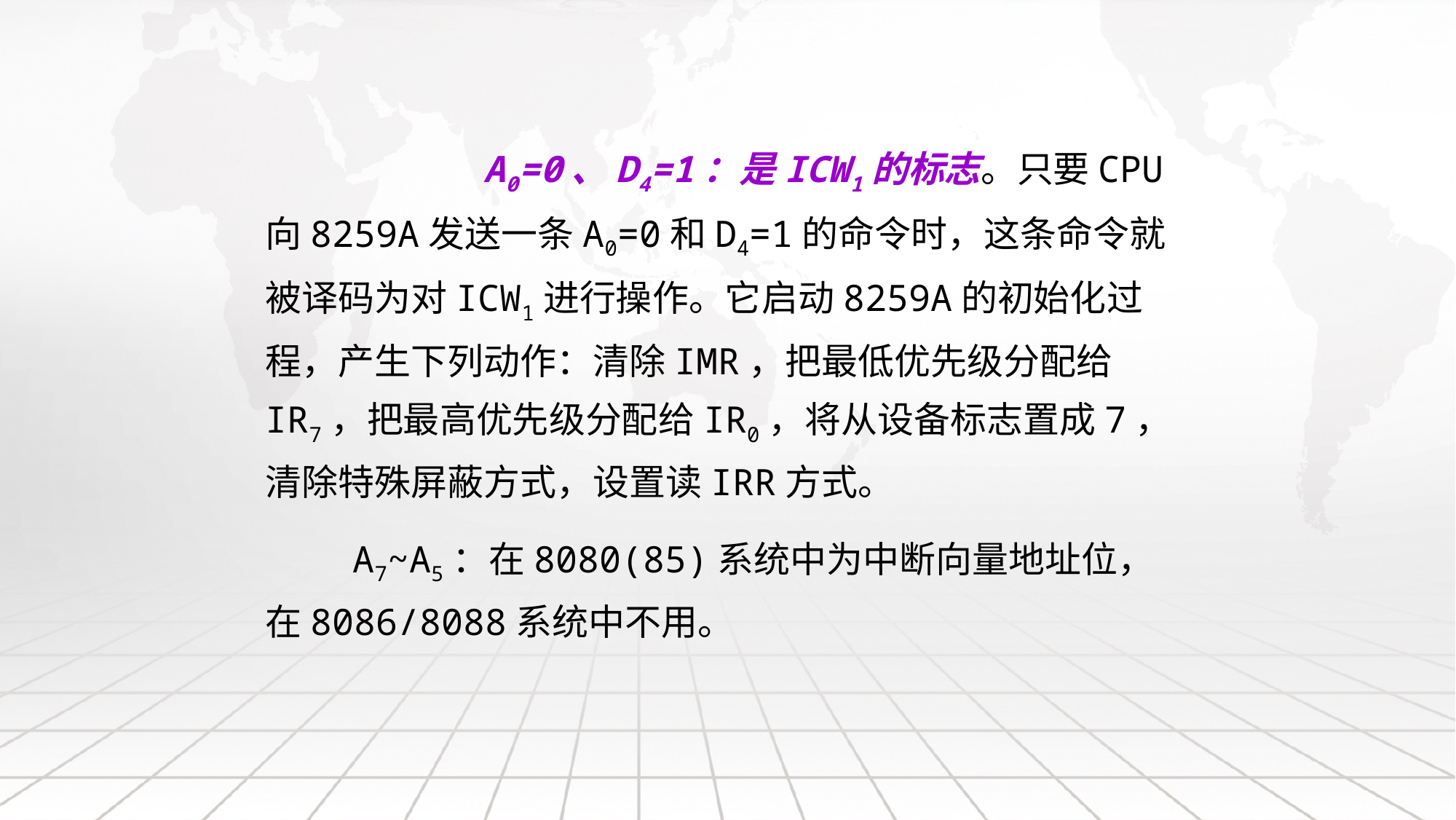

A0=0、D4=1：是ICW1的标志。只要CPU向8259A发送一条A0=0和D4=1的命令时，这条命令就被译码为对ICW1进行操作。它启动8259A的初始化过程，产生下列动作：清除IMR，把最低优先级分配给IR7，把最高优先级分配给IR0，将从设备标志置成7，清除特殊屏蔽方式，设置读IRR方式。
    A7~A5：在8080(85)系统中为中断向量地址位，在8086/8088系统中不用。